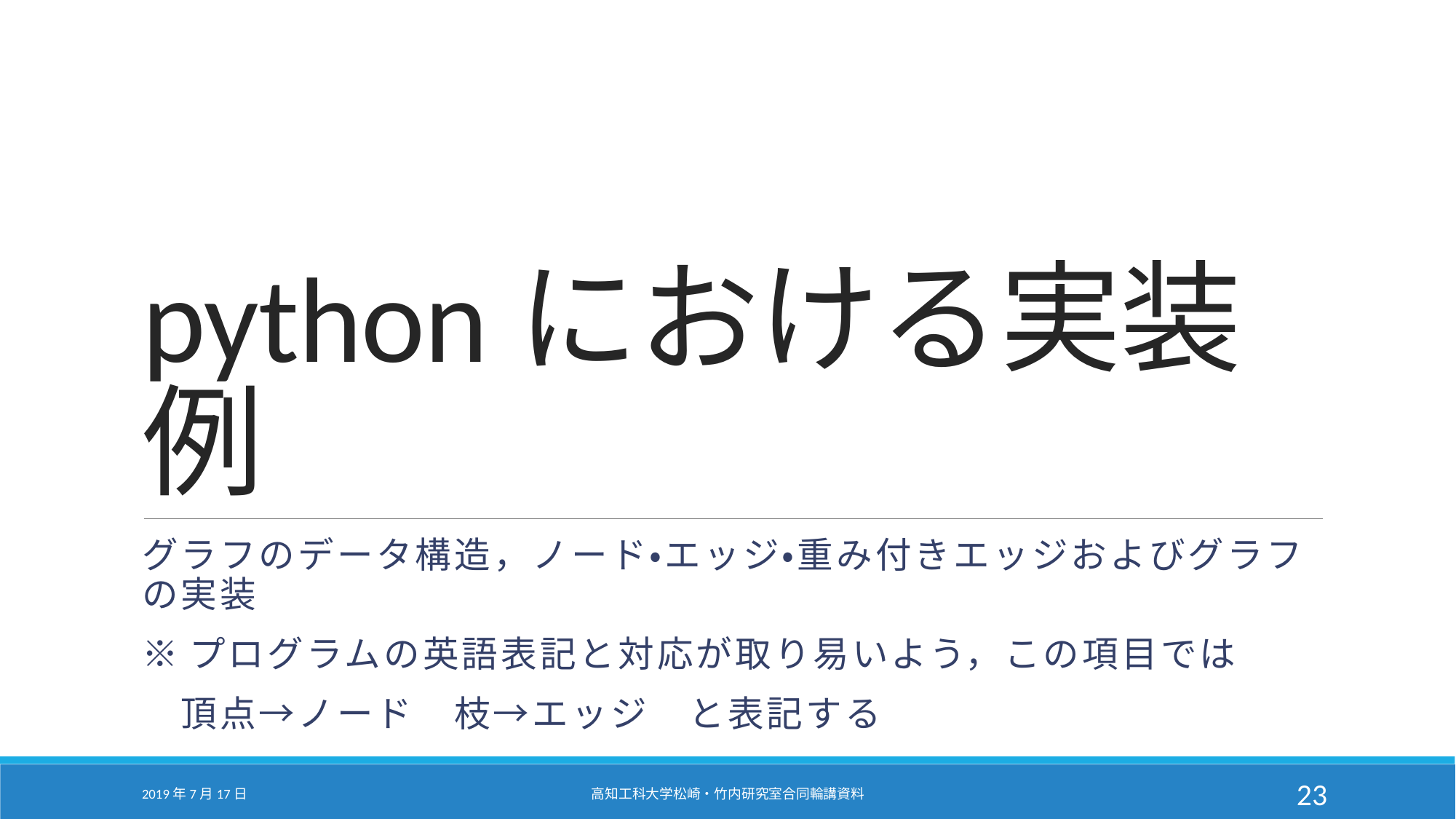

# pythonにおける実装例
グラフのデータ構造，ノード・エッジ・重み付きエッジおよびグラフの実装
※プログラムの英語表記と対応が取り易いよう，この項目では
　頂点→ノード　枝→エッジ　と表記する
2019年7月17日
高知工科大学松崎・竹内研究室合同輪講資料
23